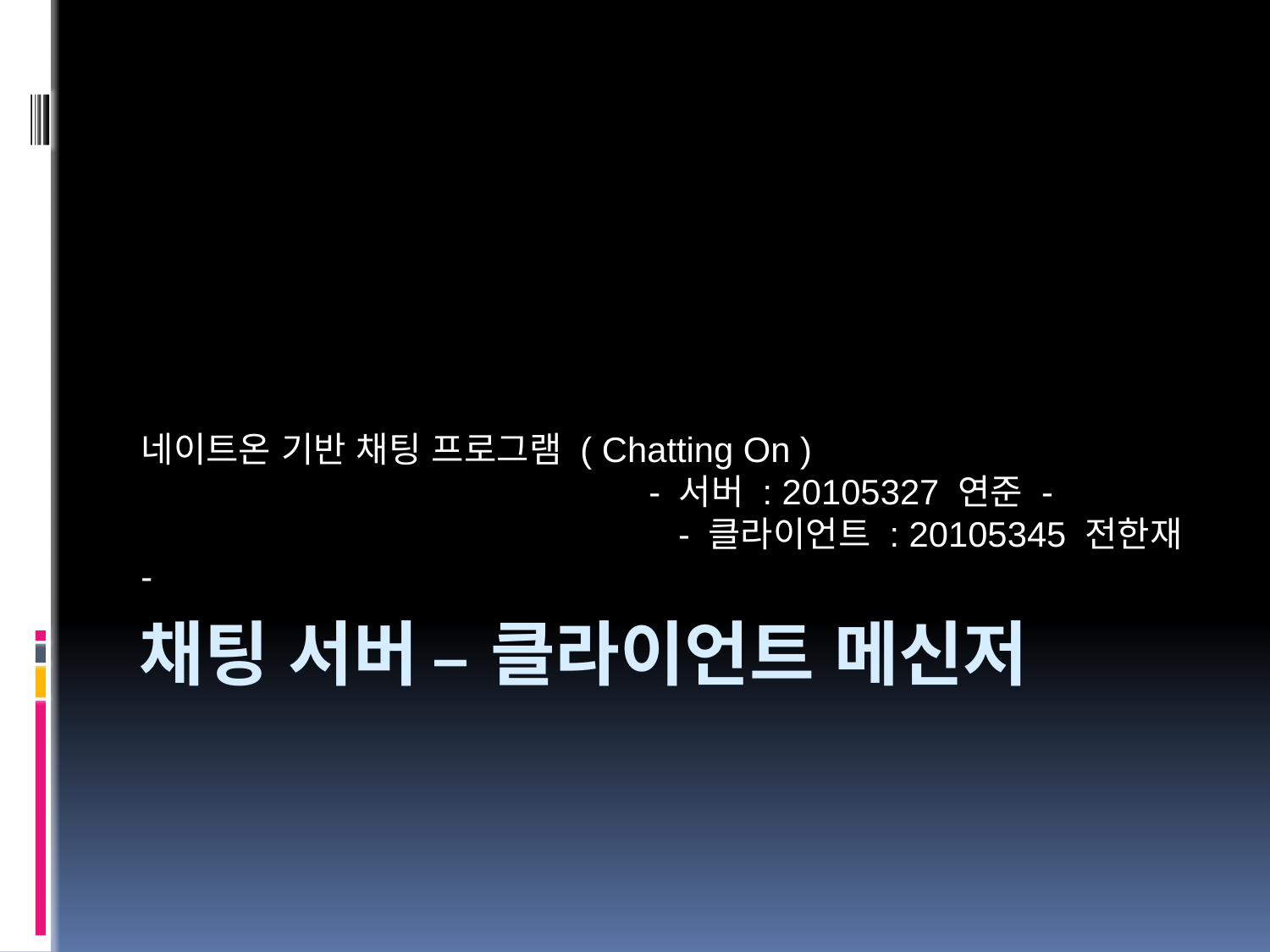

네이트온 기반 채팅 프로그램 ( Chatting On )
				- 서버 : 20105327 연준 -
	                            	   - 클라이언트 : 20105345 전한재 -
# 채팅 서버-클라이언트 메신저